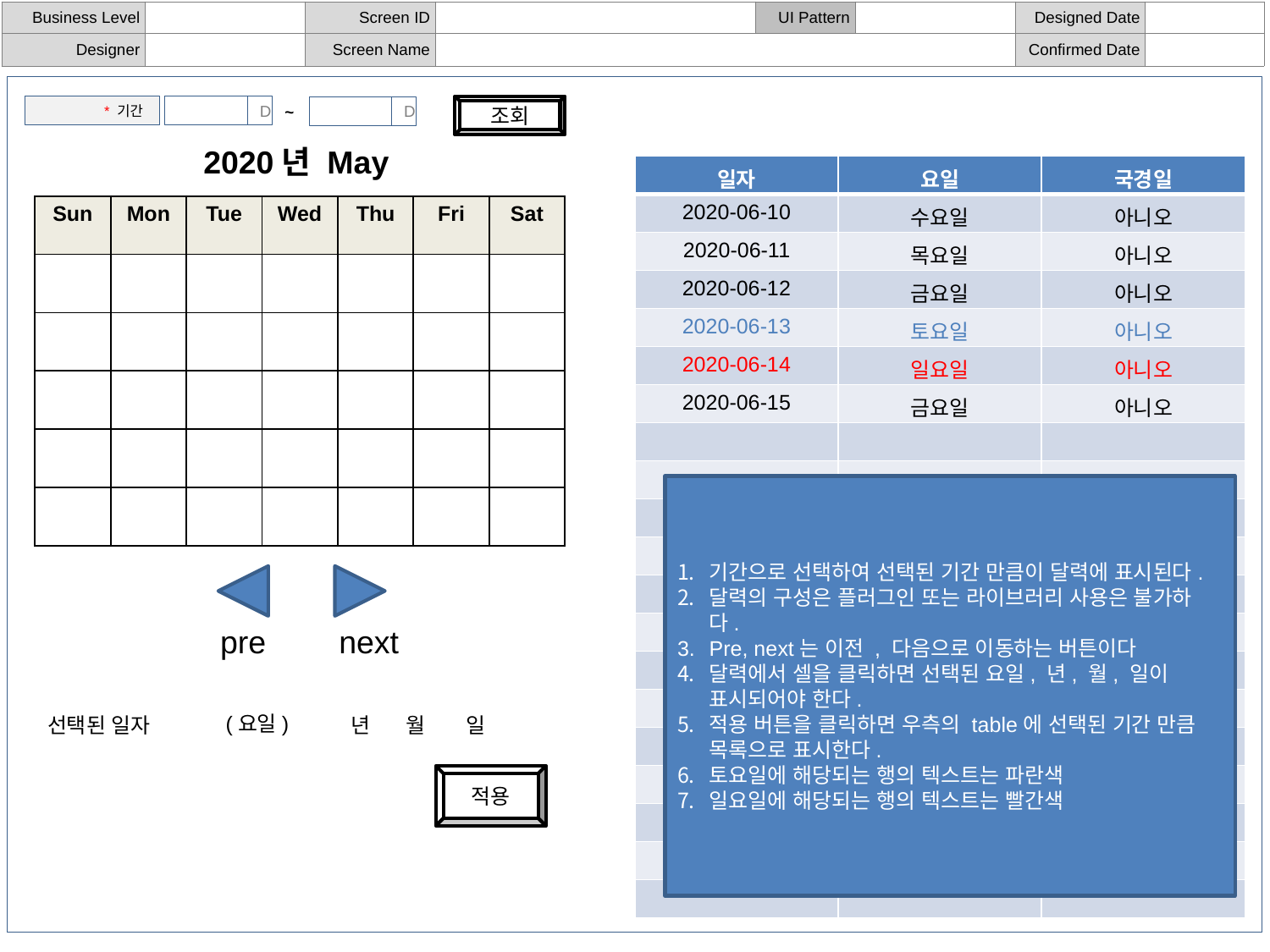

* 기간

D
~
조회

D
2020년 May
| 일자 | 요일 | 국경일 |
| --- | --- | --- |
| 2020-06-10 | 수요일 | 아니오 |
| 2020-06-11 | 목요일 | 아니오 |
| 2020-06-12 | 금요일 | 아니오 |
| 2020-06-13 | 토요일 | 아니오 |
| 2020-06-14 | 일요일 | 아니오 |
| 2020-06-15 | 금요일 | 아니오 |
|  |  |  |
|  |  |  |
|  |  |  |
|  |  |  |
|  |  |  |
|  |  |  |
|  |  |  |
|  |  |  |
|  |  |  |
|  |  |  |
|  |  |  |
|  |  |  |
|  |  |  |
| Sun | Mon | Tue | Wed | Thu | Fri | Sat |
| --- | --- | --- | --- | --- | --- | --- |
|  |  |  |  |  |  |  |
|  |  |  |  |  |  |  |
|  |  |  |  |  |  |  |
|  |  |  |  |  |  |  |
|  |  |  |  |  |  |  |
기간으로 선택하여 선택된 기간 만큼이 달력에 표시된다.
달력의 구성은 플러그인 또는 라이브러리 사용은 불가하다.
Pre, next는 이전 , 다음으로 이동하는 버튼이다
달력에서 셀을 클릭하면 선택된 요일, 년, 월, 일이 표시되어야 한다.
적용 버튼을 클릭하면 우측의 table에 선택된 기간 만큼 목록으로 표시한다.
토요일에 해당되는 행의 텍스트는 파란색
일요일에 해당되는 행의 텍스트는 빨간색

pre
next
(요일)
년      월       일
선택된 일자
적용